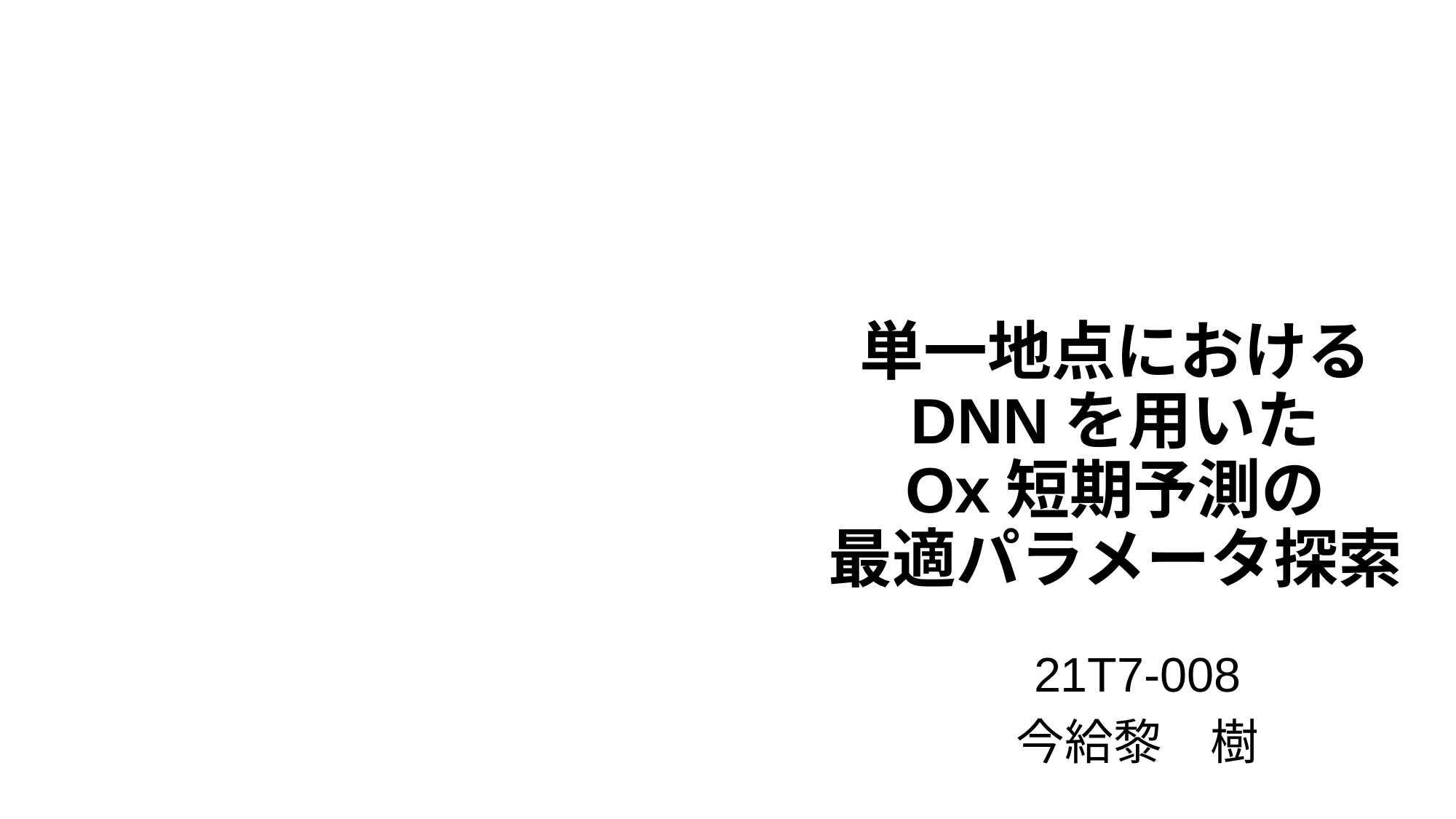

# 単一地点における DNNを用いた Ox短期予測の 最適パラメータ探索
21T7-008
今給黎　樹